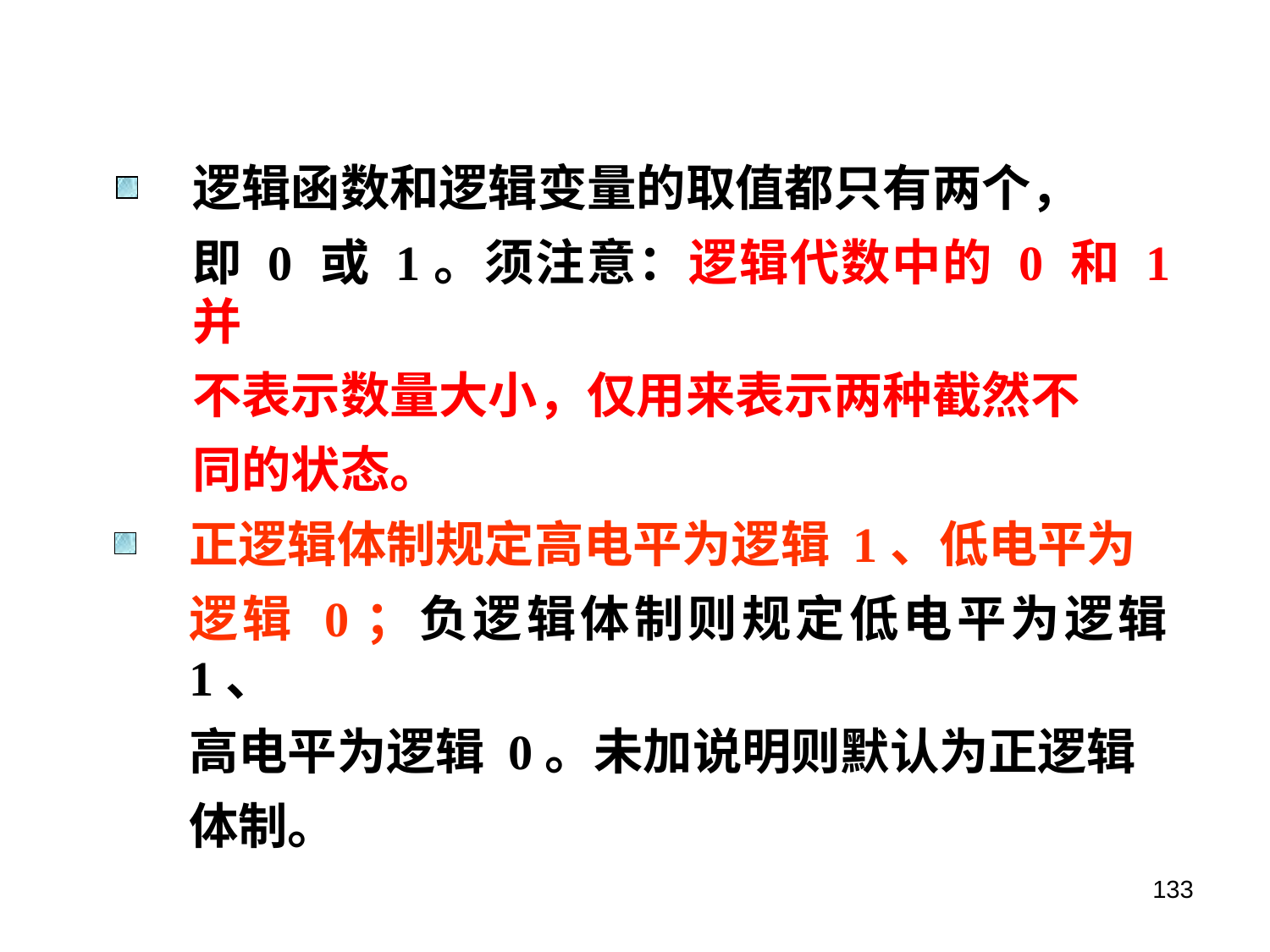

逻辑函数和逻辑变量的取值都只有两个，
即 0 或 1。须注意：逻辑代数中的 0 和 1 并
不表示数量大小，仅用来表示两种截然不
同的状态。

正逻辑体制规定高电平为逻辑 1、低电平为
逻辑 0；负逻辑体制则规定低电平为逻辑 1、
高电平为逻辑 0。未加说明则默认为正逻辑
体制。

133